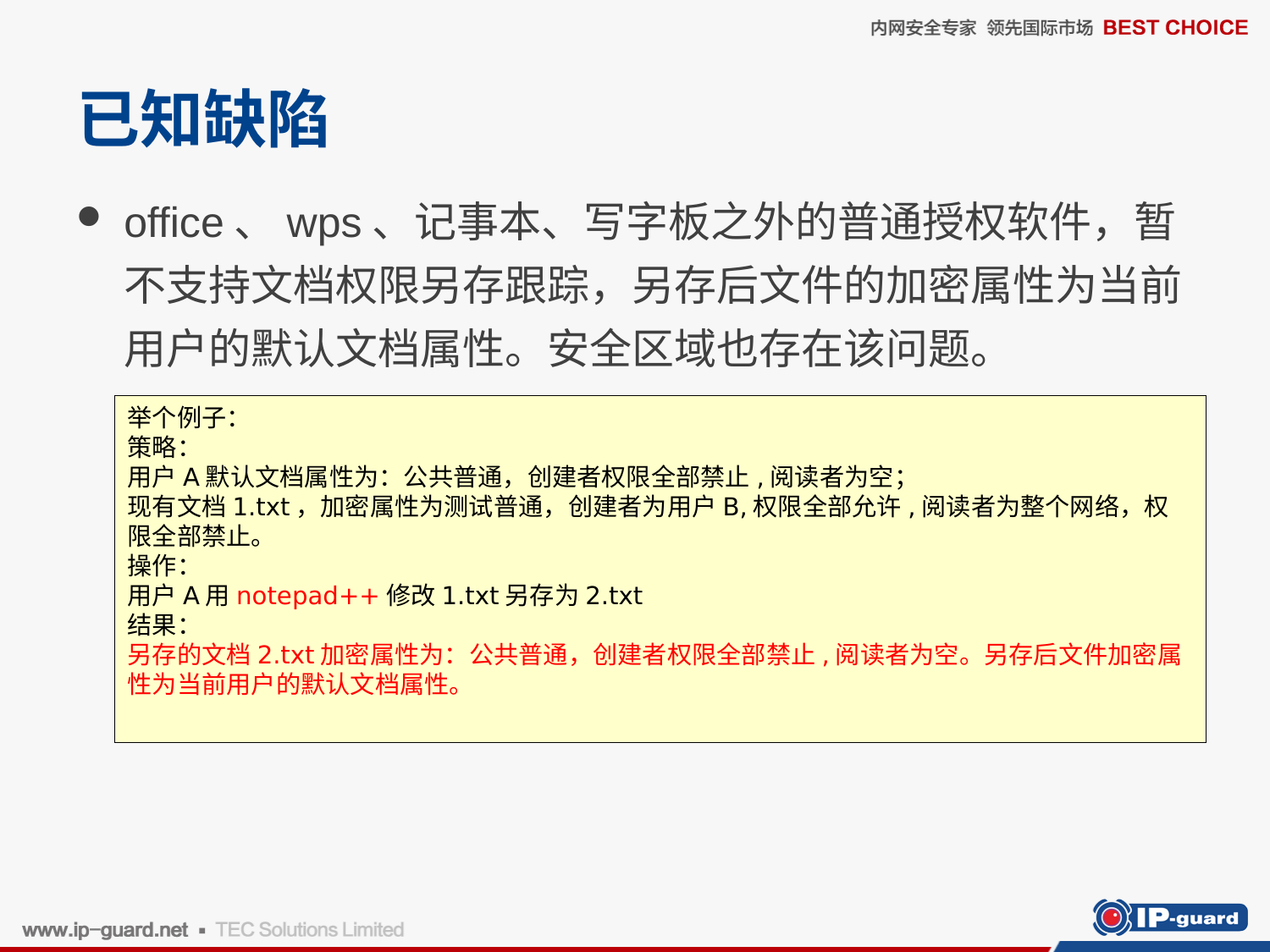

# 已知缺陷
office、wps、记事本、写字板之外的普通授权软件，暂不支持文档权限另存跟踪，另存后文件的加密属性为当前用户的默认文档属性。安全区域也存在该问题。

举个例子：
策略：
用户A默认文档属性为：公共普通，创建者权限全部禁止,阅读者为空；
现有文档1.txt，加密属性为测试普通，创建者为用户B,权限全部允许,阅读者为整个网络，权限全部禁止。
操作：
用户A用notepad++修改1.txt另存为2.txt
结果：
另存的文档2.txt加密属性为：公共普通，创建者权限全部禁止,阅读者为空。另存后文件加密属性为当前用户的默认文档属性。